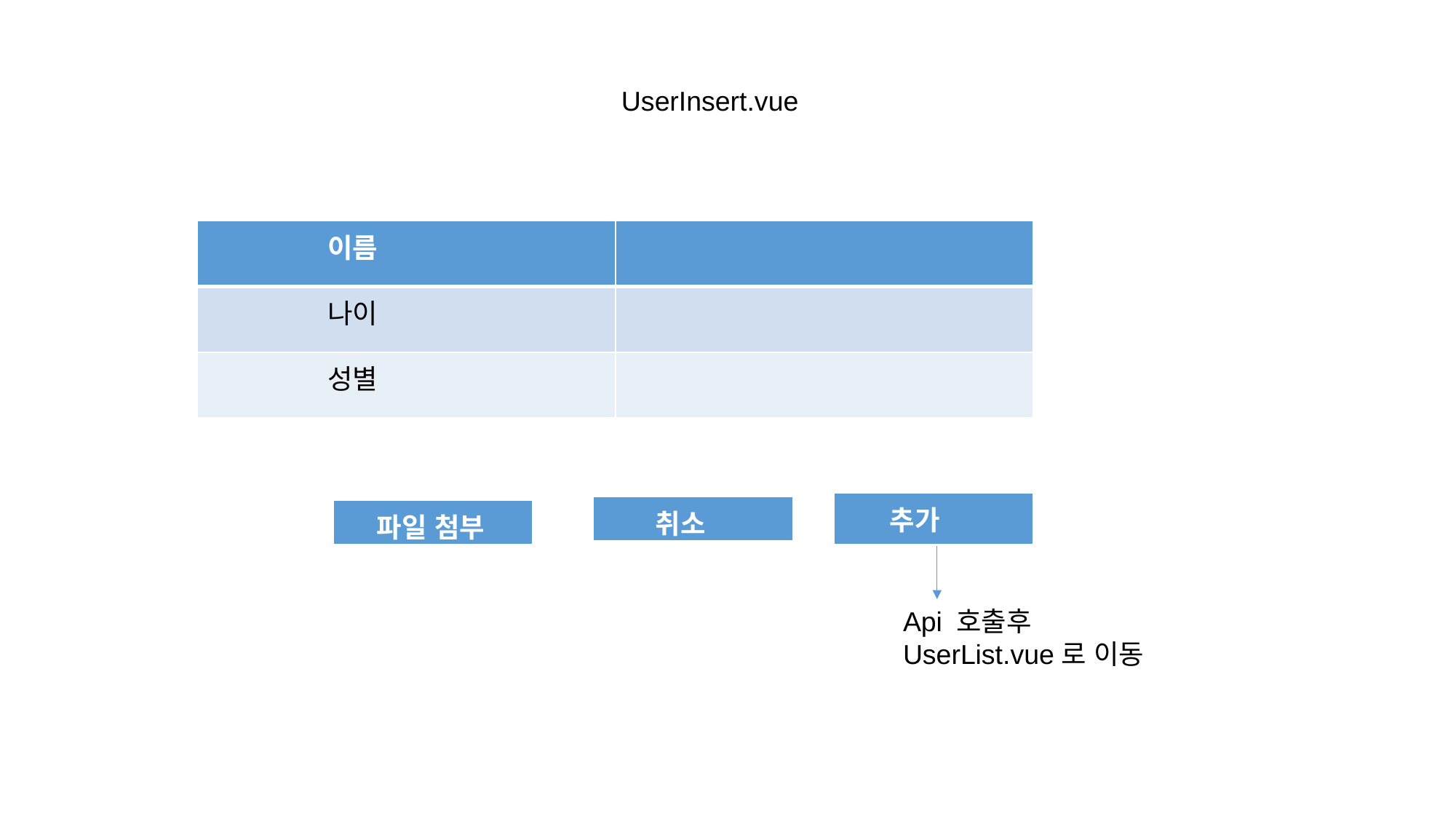

UserInsert.vue
| 이름 |  |
| --- | --- |
| 나이 |  |
| 성별 |  |
| 추가 |
| --- |
| 취소 |
| --- |
| 파일 첨부 |
| --- |
Api 호출후 UserList.vue로 이동